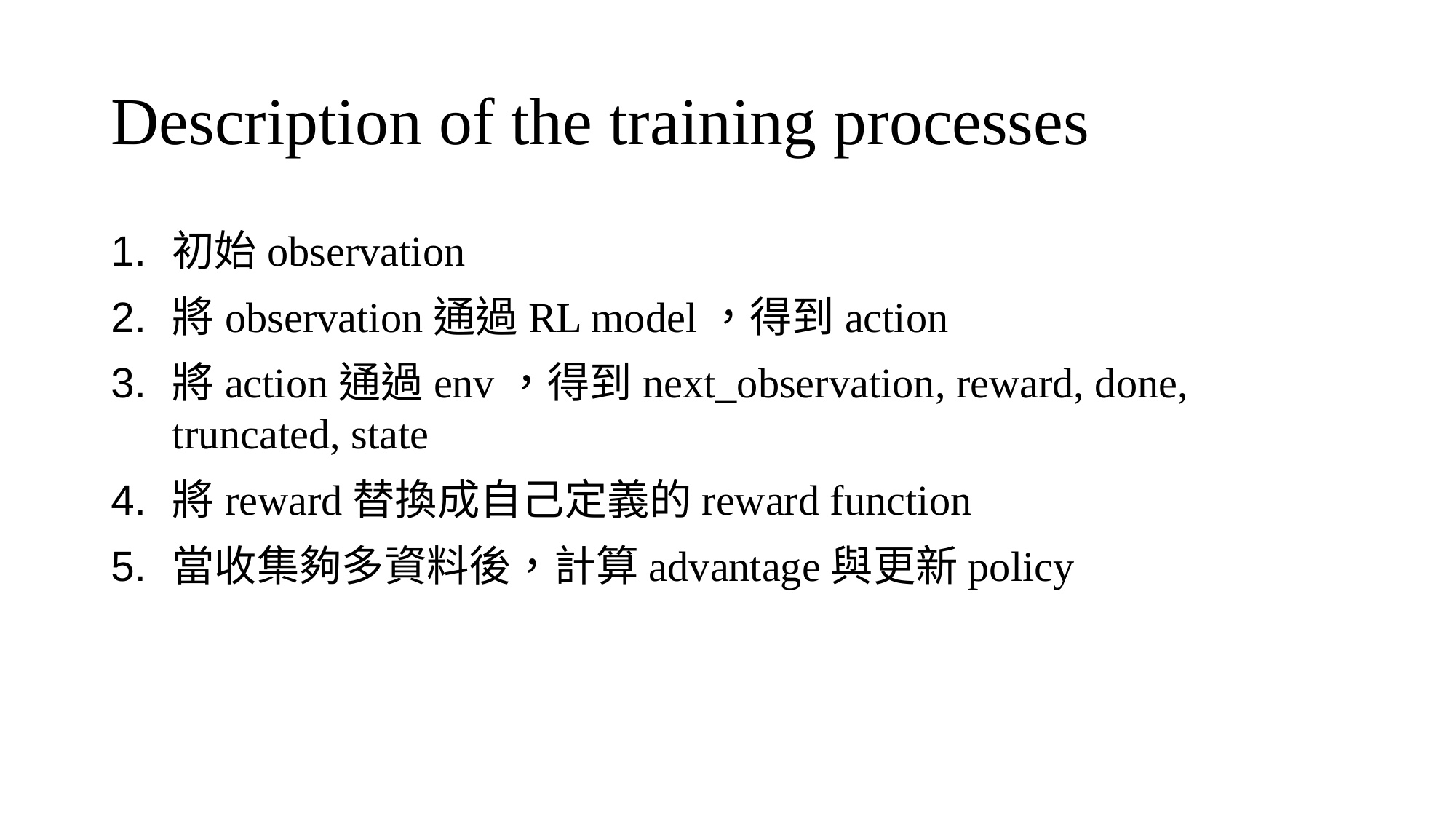

# Description of the training processes
初始observation
將observation通過RL model，得到action
將action通過env，得到next_observation, reward, done, truncated, state
將reward替換成自己定義的reward function
當收集夠多資料後，計算advantage與更新policy